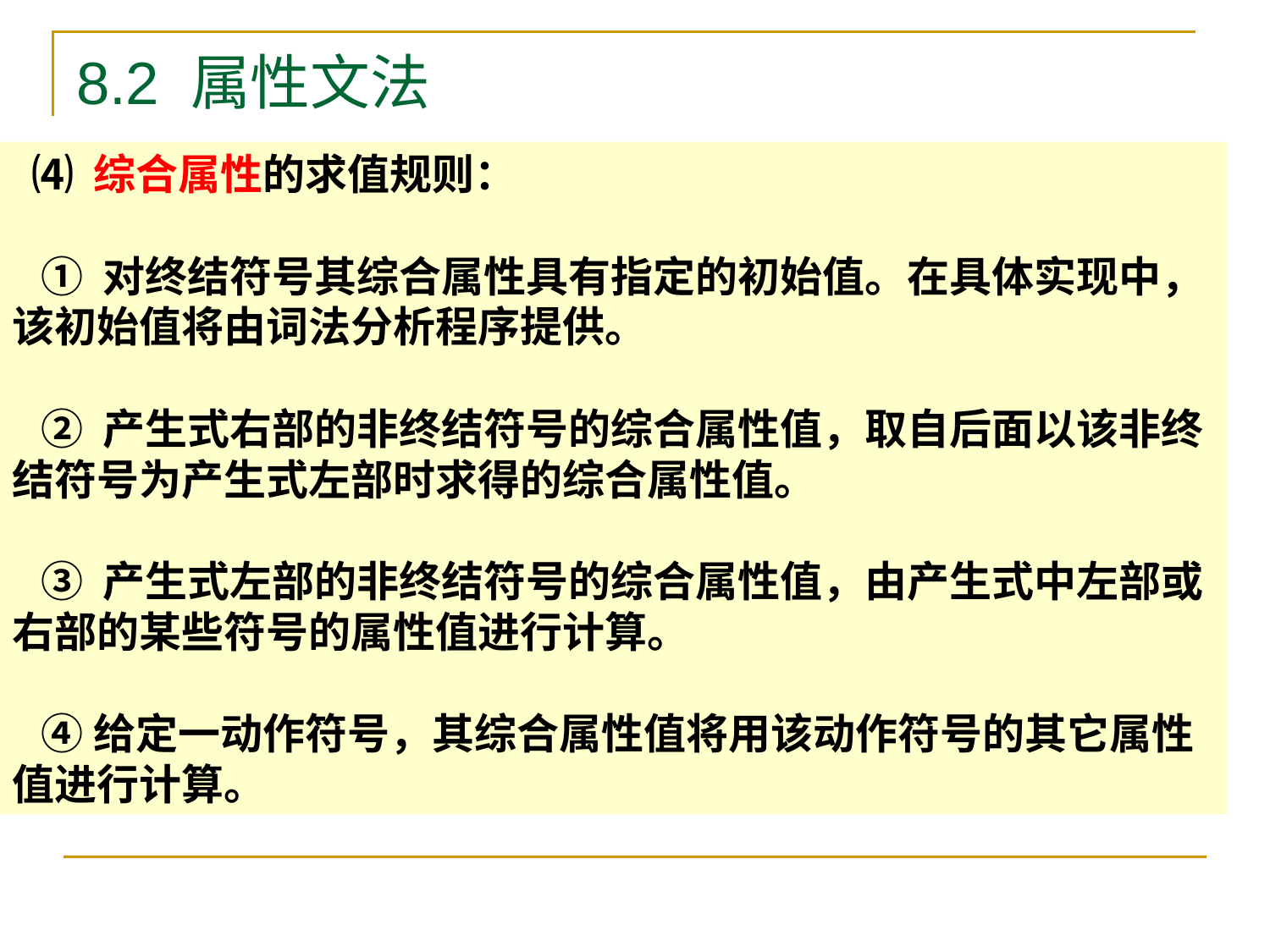

# 8.2 属性文法
  ⑷ 综合属性的求值规则：

   ① 对终结符号其综合属性具有指定的初始值。在具体实现中，该初始值将由词法分析程序提供。

   ② 产生式右部的非终结符号的综合属性值，取自后面以该非终结符号为产生式左部时求得的综合属性值。

   ③ 产生式左部的非终结符号的综合属性值，由产生式中左部或右部的某些符号的属性值进行计算。

   ④给定一动作符号，其综合属性值将用该动作符号的其它属性值进行计算。
37